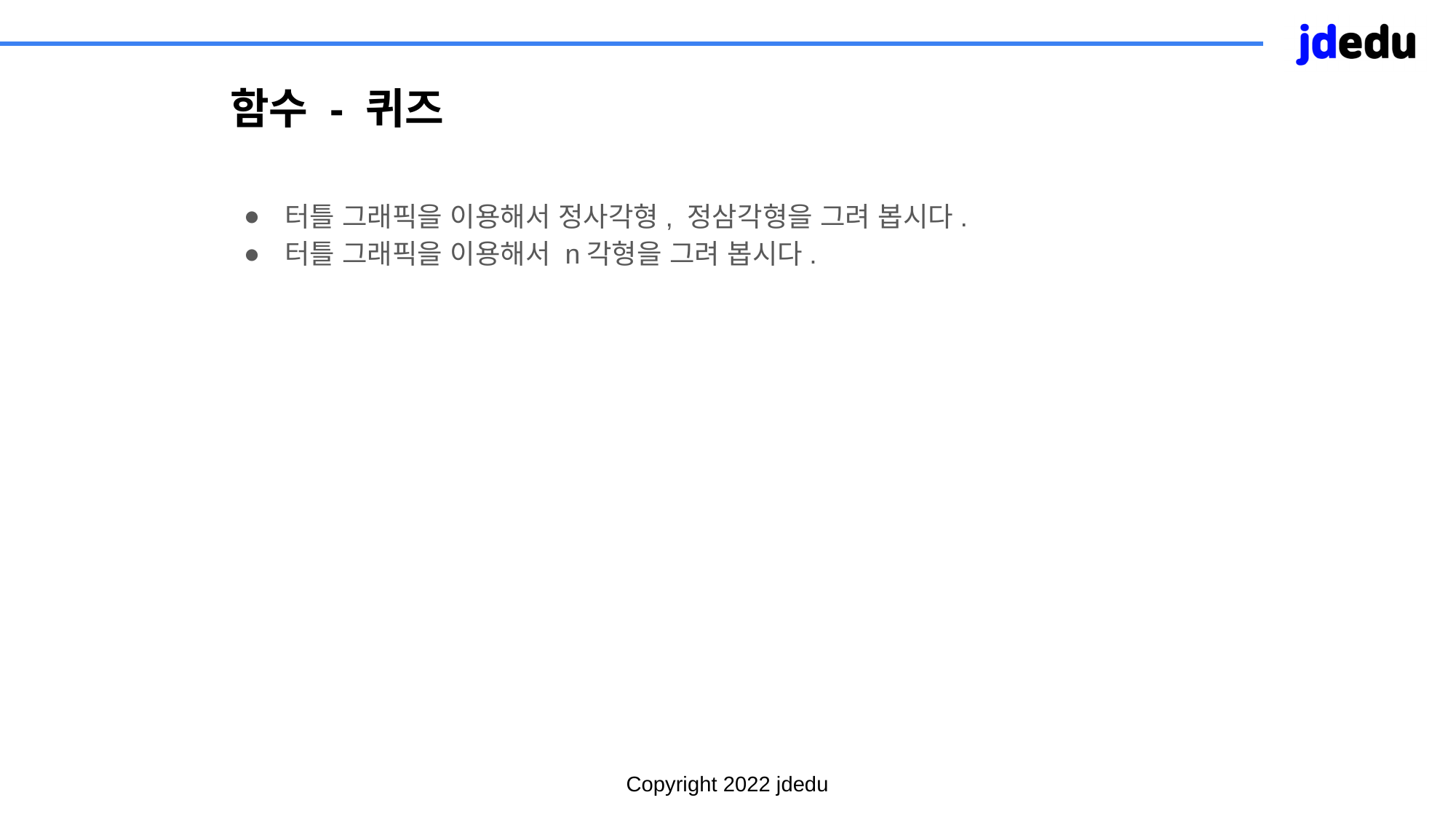

# 함수 - 퀴즈
터틀 그래픽을 이용해서 정사각형, 정삼각형을 그려 봅시다.
터틀 그래픽을 이용해서 n각형을 그려 봅시다.